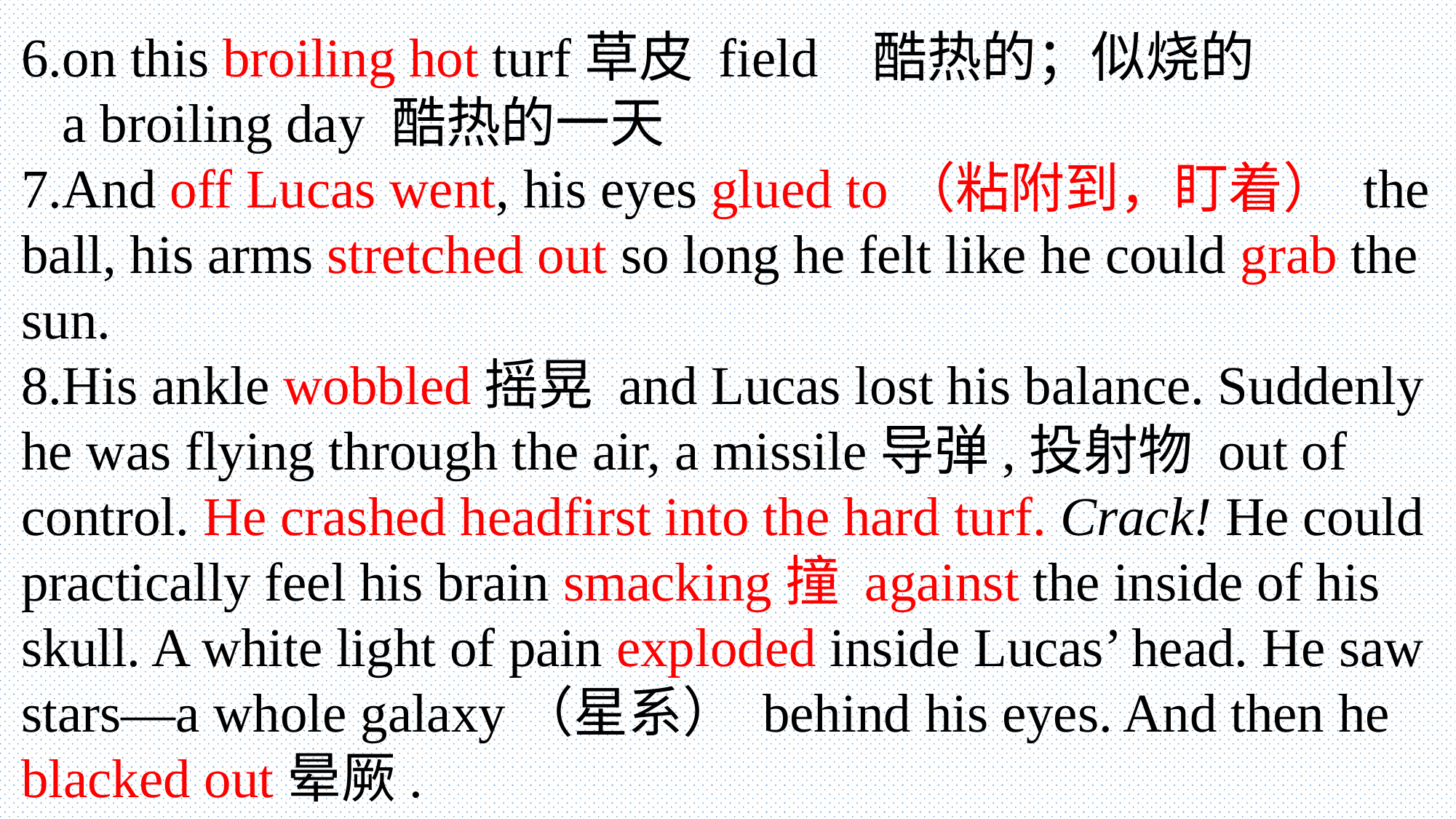

6.on this broiling hot turf草皮 field   酷热的；似烧的
   a broiling day 酷热的一天
7.And off Lucas went, his eyes glued to（粘附到，盯着） the ball, his arms stretched out so long he felt like he could grab the sun.
8.His ankle wobbled摇晃 and Lucas lost his balance. Suddenly he was flying through the air, a missile导弹,投射物 out of control. He crashed headfirst into the hard turf. Crack! He could practically feel his brain smacking撞 against the inside of his skull. A white light of pain exploded inside Lucas’ head. He saw stars—a whole galaxy（星系） behind his eyes. And then he blacked out晕厥.